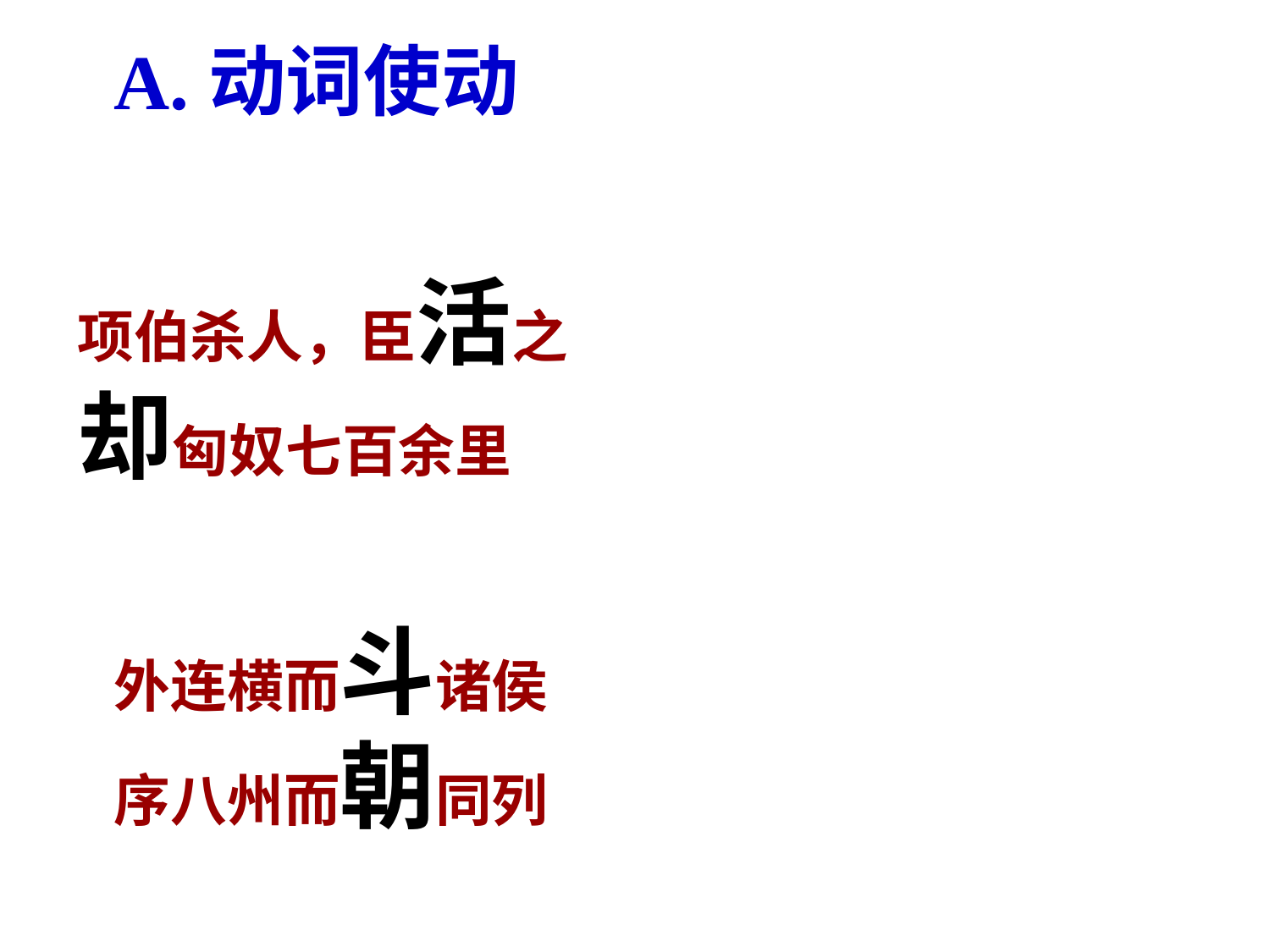

A.动词使动
项伯杀人，臣活之
却匈奴七百余里
外连横而斗诸侯
序八州而朝同列